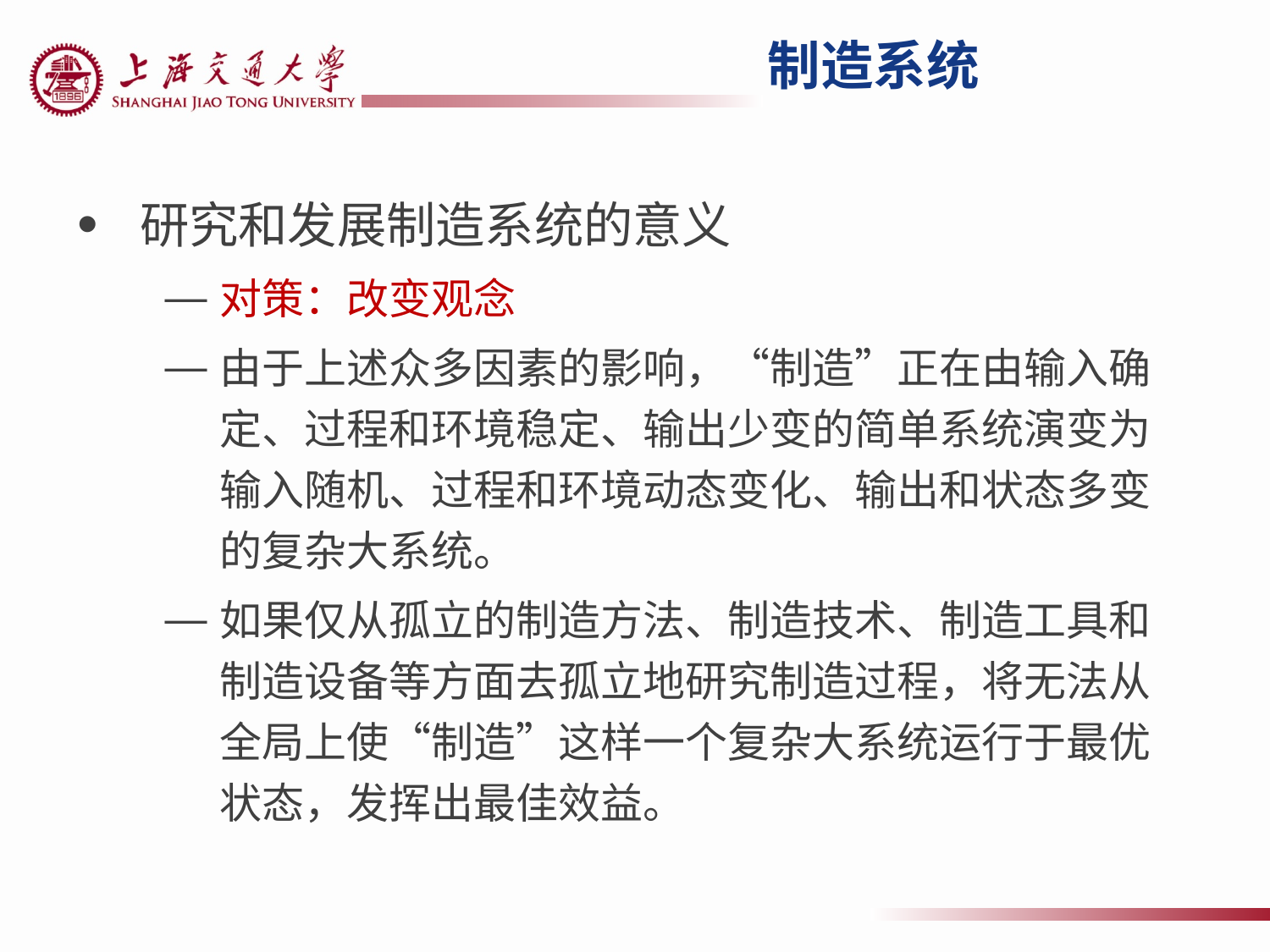

制造系统
研究和发展制造系统的意义
对策：改变观念
由于上述众多因素的影响，“制造”正在由输入确定、过程和环境稳定、输出少变的简单系统演变为输入随机、过程和环境动态变化、输出和状态多变的复杂大系统。
如果仅从孤立的制造方法、制造技术、制造工具和制造设备等方面去孤立地研究制造过程，将无法从全局上使“制造”这样一个复杂大系统运行于最优状态，发挥出最佳效益。